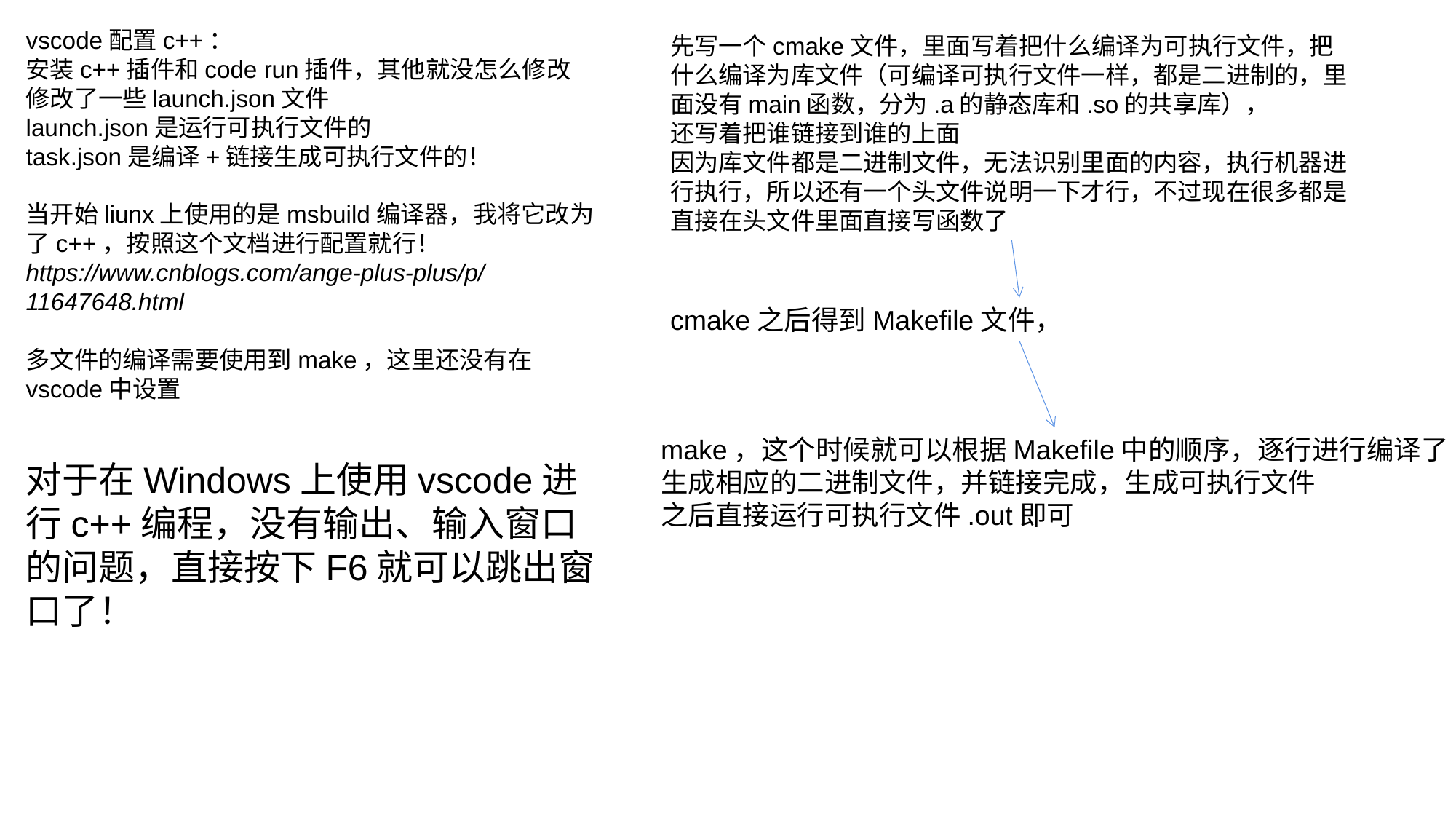

vscode配置c++：
安装c++插件和code run插件，其他就没怎么修改
修改了一些launch.json文件
launch.json是运行可执行文件的
task.json是编译+链接生成可执行文件的！

当开始liunx上使用的是msbuild编译器，我将它改为了c++，按照这个文档进行配置就行！
https://www.cnblogs.com/ange-plus-plus/p/11647648.html

多文件的编译需要使用到make，这里还没有在vscode中设置

对于在Windows上使用vscode进行c++编程，没有输出、输入窗口的问题，直接按下F6就可以跳出窗口了！
先写一个cmake文件，里面写着把什么编译为可执行文件，把什么编译为库文件（可编译可执行文件一样，都是二进制的，里面没有main函数，分为.a的静态库和.so的共享库），
还写着把谁链接到谁的上面
因为库文件都是二进制文件，无法识别里面的内容，执行机器进行执行，所以还有一个头文件说明一下才行，不过现在很多都是直接在头文件里面直接写函数了
cmake之后得到Makefile文件，
make，这个时候就可以根据Makefile中的顺序，逐行进行编译了
生成相应的二进制文件，并链接完成，生成可执行文件
之后直接运行可执行文件.out即可